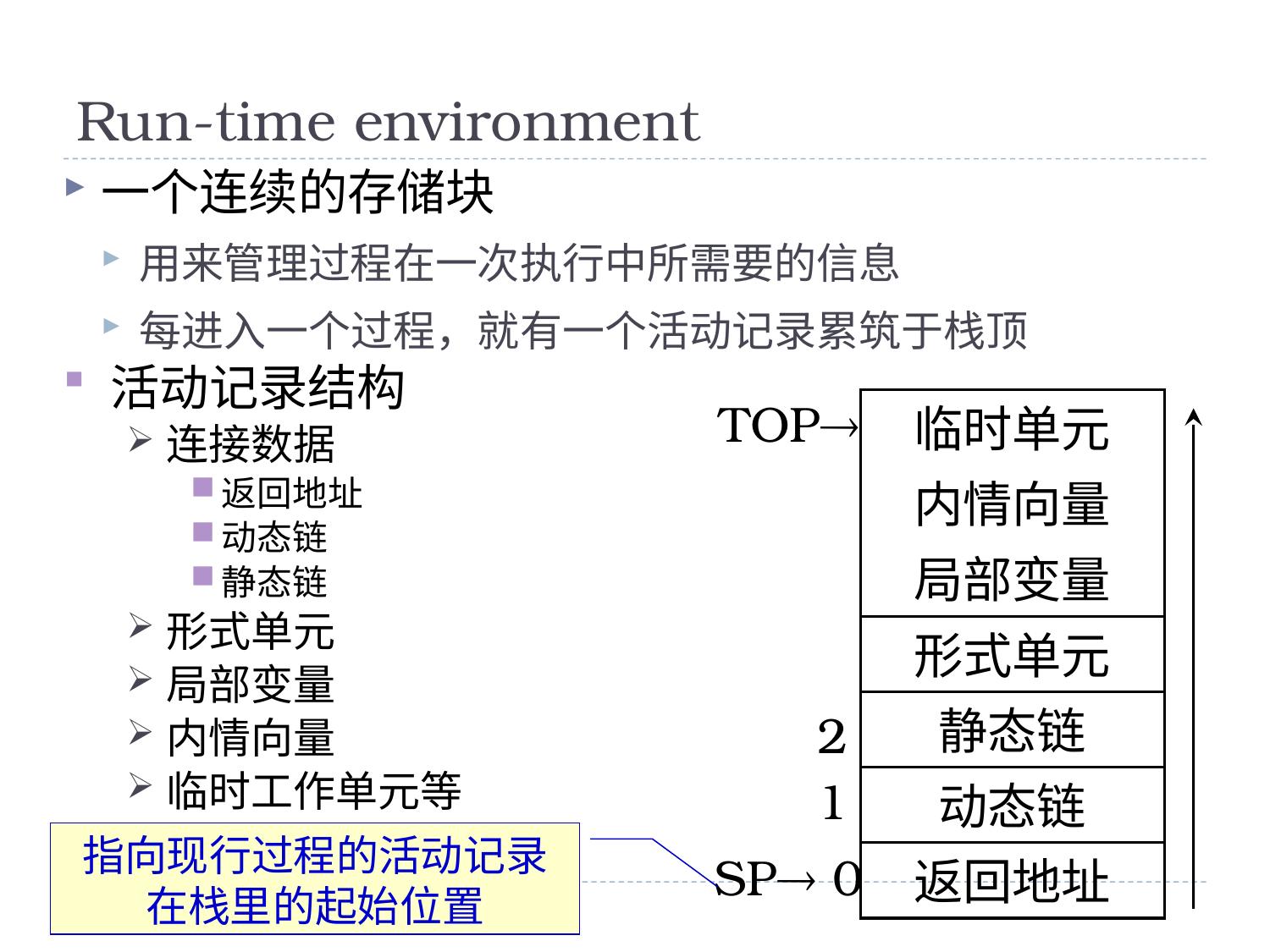

# Run-time environment
一个连续的存储块
用来管理过程在一次执行中所需要的信息
每进入一个过程，就有一个活动记录累筑于栈顶
活动记录结构
连接数据
返回地址
动态链
静态链
形式单元
局部变量
内情向量
临时工作单元等
TOP→

临时单元

内情向量
局部变量
形式单元
静态链
2
1
动态链
SP→ 0
返回地址
指向现行过程的活动记录在栈里的起始位置
27